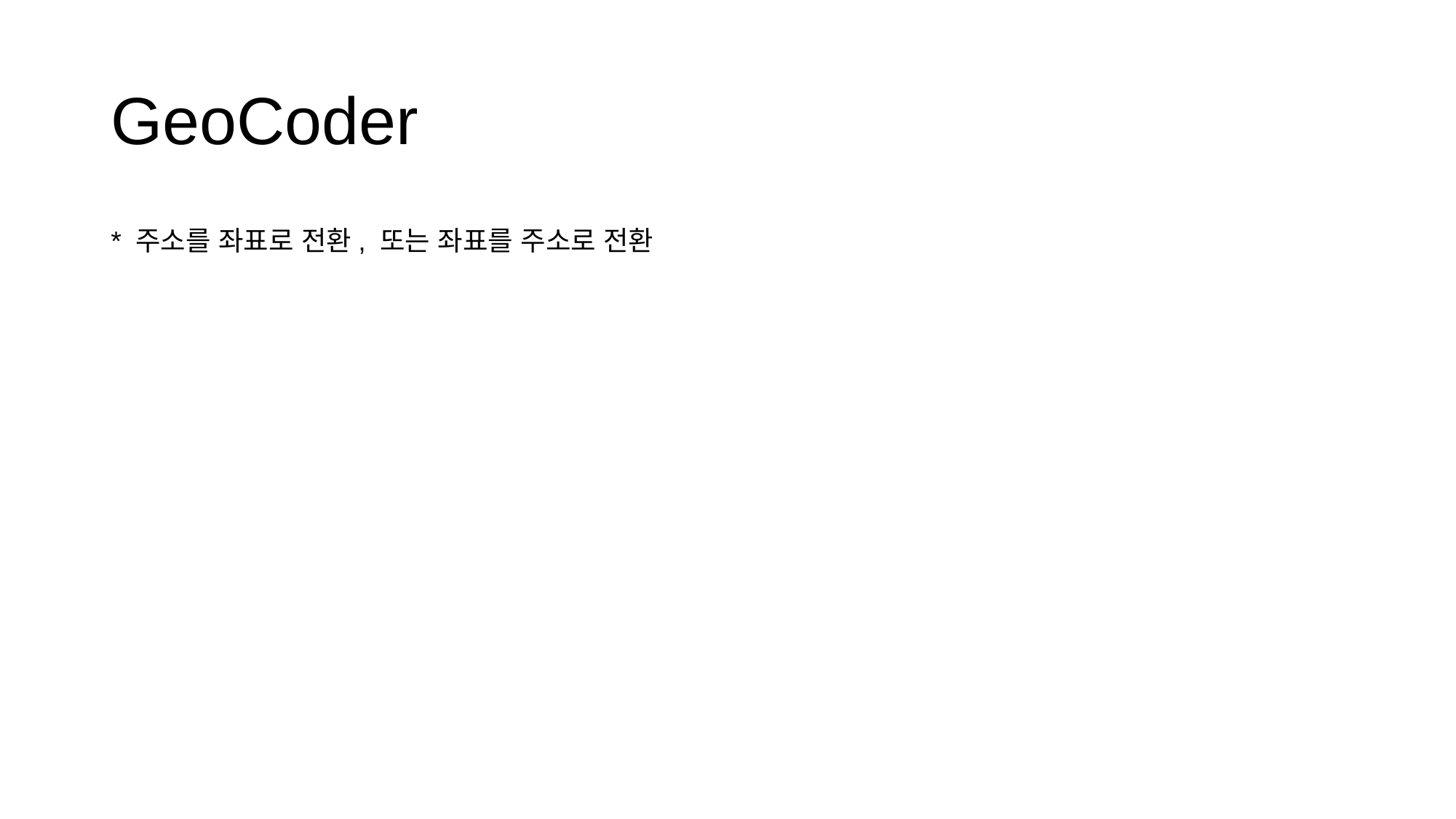

# GeoCoder
* 주소를 좌표로 전환, 또는 좌표를 주소로 전환